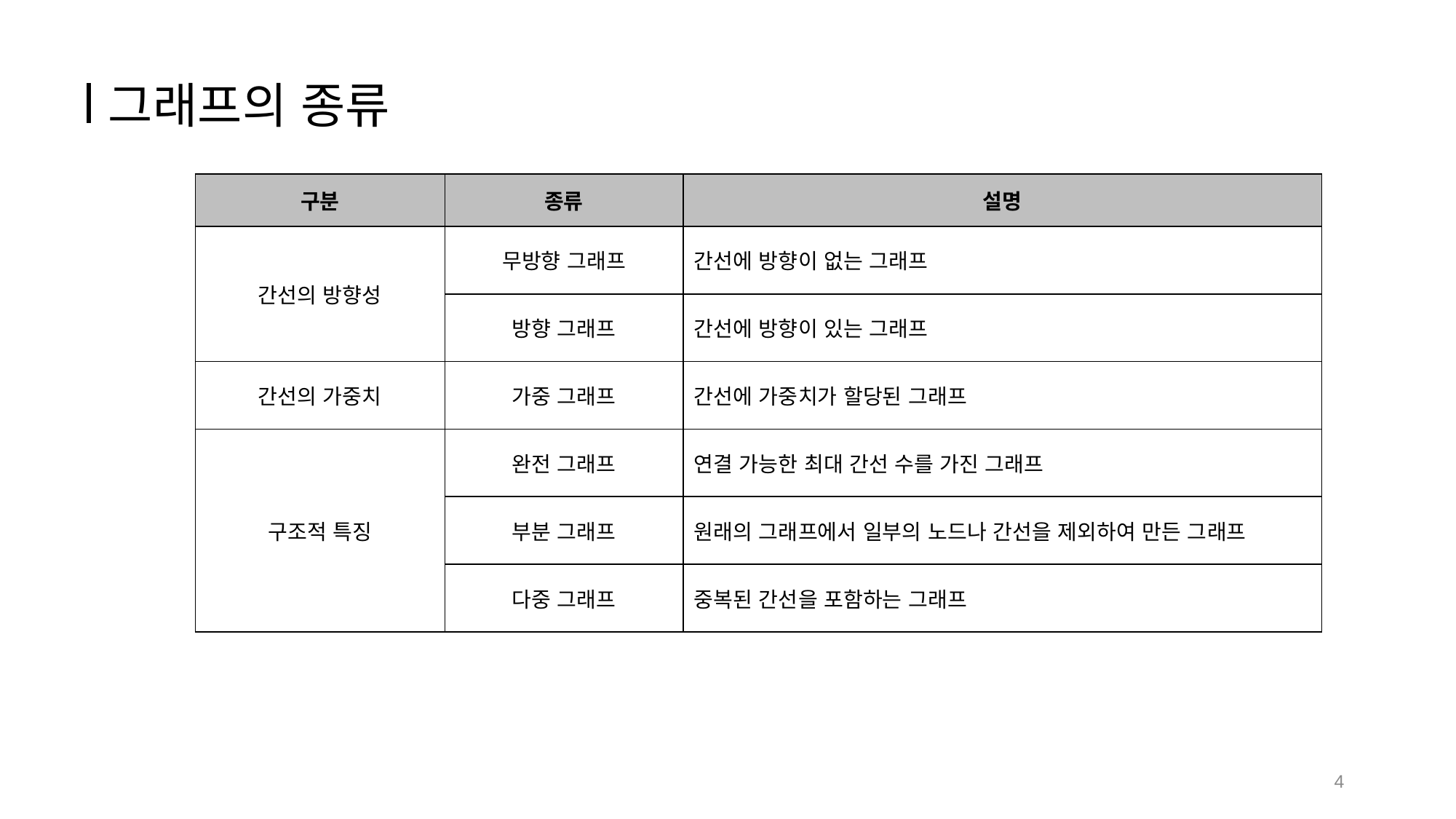

그래프의 종류
| 구분 | 종류 | 설명 |
| --- | --- | --- |
| 간선의 방향성 | 무방향 그래프 | 간선에 방향이 없는 그래프 |
|  | 방향 그래프 | 간선에 방향이 있는 그래프 |
| 간선의 가중치 | 가중 그래프 | 간선에 가중치가 할당된 그래프 |
| 구조적 특징 | 완전 그래프 | 연결 가능한 최대 간선 수를 가진 그래프 |
|  | 부분 그래프 | 원래의 그래프에서 일부의 노드나 간선을 제외하여 만든 그래프 |
|  | 다중 그래프 | 중복된 간선을 포함하는 그래프 |
4